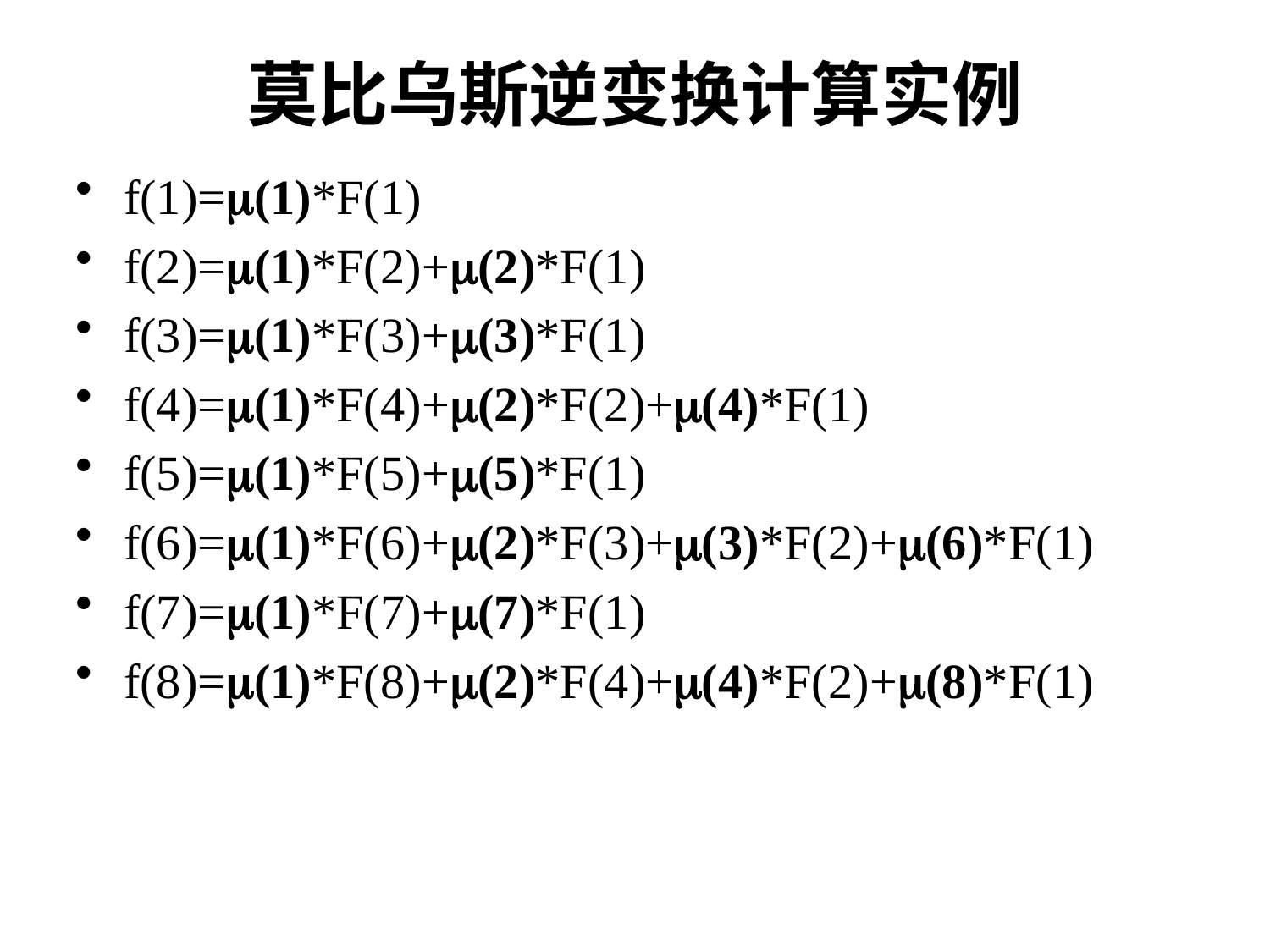

# 莫比乌斯逆变换计算实例
f(1)=μ(1)*F(1)
f(2)=μ(1)*F(2)+μ(2)*F(1)
f(3)=μ(1)*F(3)+μ(3)*F(1)
f(4)=μ(1)*F(4)+μ(2)*F(2)+μ(4)*F(1)
f(5)=μ(1)*F(5)+μ(5)*F(1)
f(6)=μ(1)*F(6)+μ(2)*F(3)+μ(3)*F(2)+μ(6)*F(1)
f(7)=μ(1)*F(7)+μ(7)*F(1)
f(8)=μ(1)*F(8)+μ(2)*F(4)+μ(4)*F(2)+μ(8)*F(1)